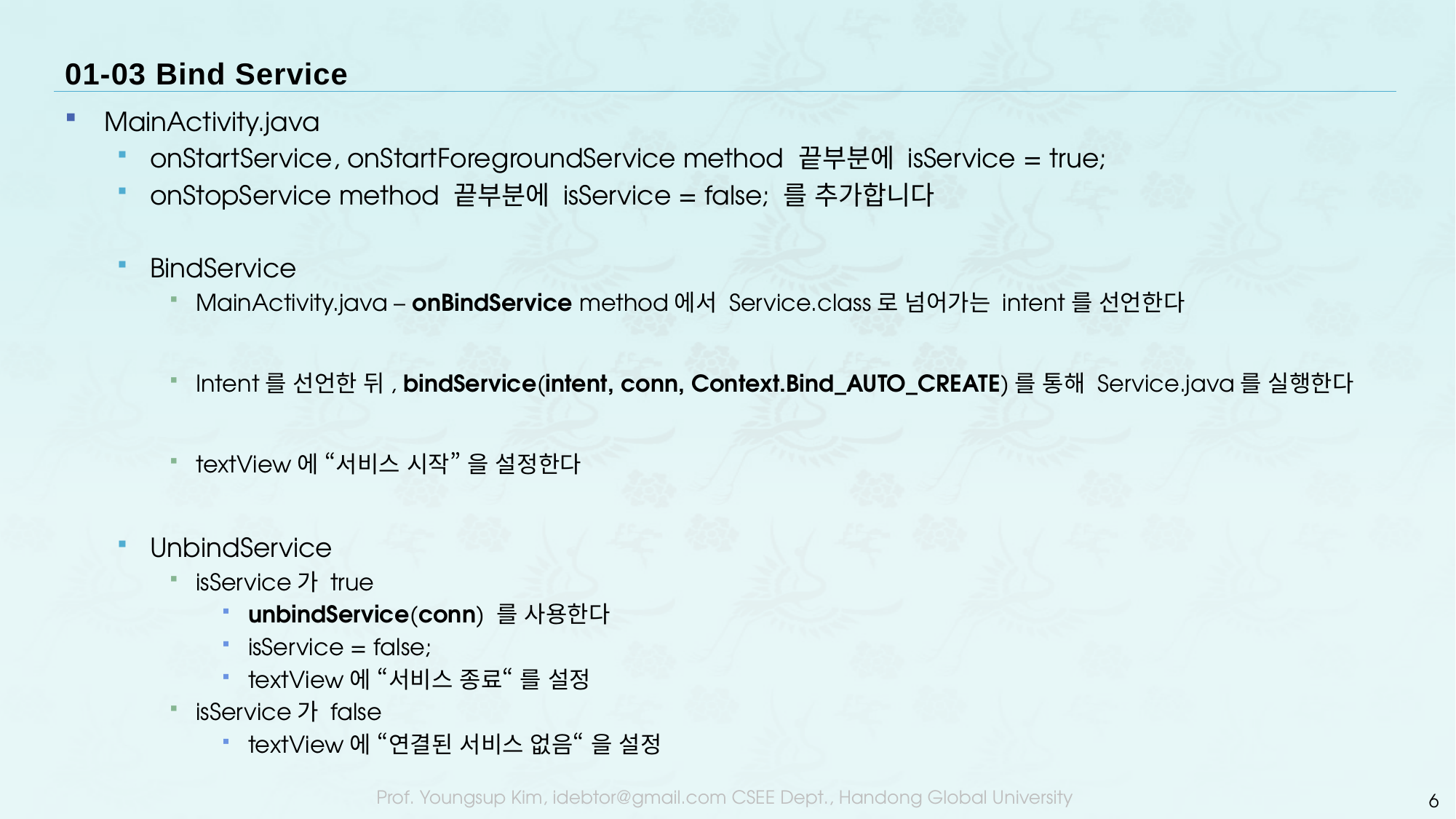

# 01-03 Bind Service
MainActivity.java
onStartService, onStartForegroundService method 끝부분에 isService = true;
onStopService method 끝부분에 isService = false; 를 추가합니다

BindService
MainActivity.java – onBindService method에서 Service.class로 넘어가는 intent를 선언한다

Intent를 선언한 뒤, bindService(intent, conn, Context.Bind_AUTO_CREATE)를 통해 Service.java를 실행한다

textView에 “서비스 시작” 을 설정한다

UnbindService
isService가 true
unbindService(conn) 를 사용한다
isService = false;
textView에 “서비스 종료“ 를 설정
isService가 false
textView에 “연결된 서비스 없음“ 을 설정

6